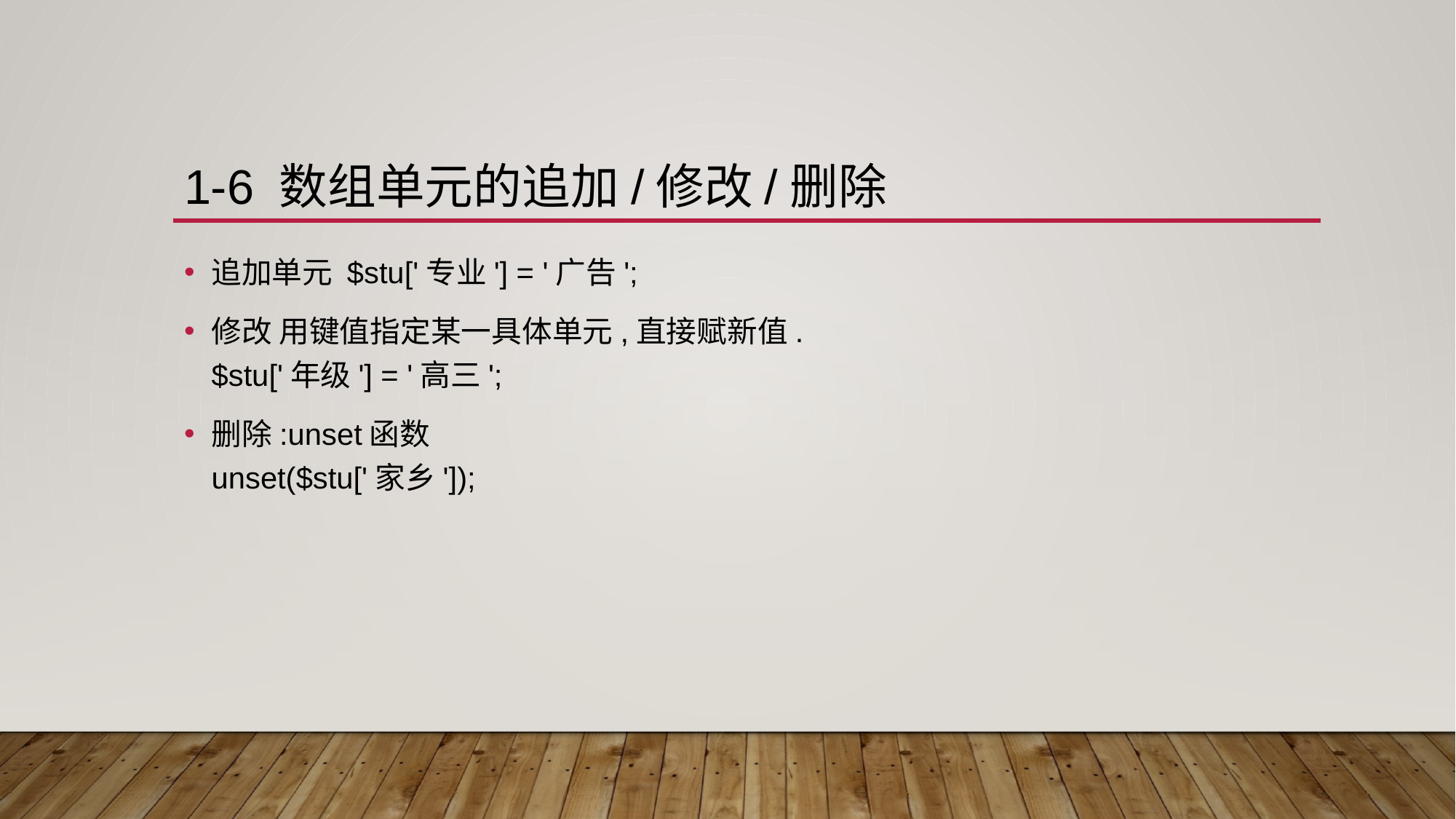

# 1-6 数组单元的追加/修改/删除
追加单元 $stu['专业'] = '广告';
修改 用键值指定某一具体单元,直接赋新值.
$stu['年级'] = '高三';
删除:unset函数
unset($stu['家乡']);